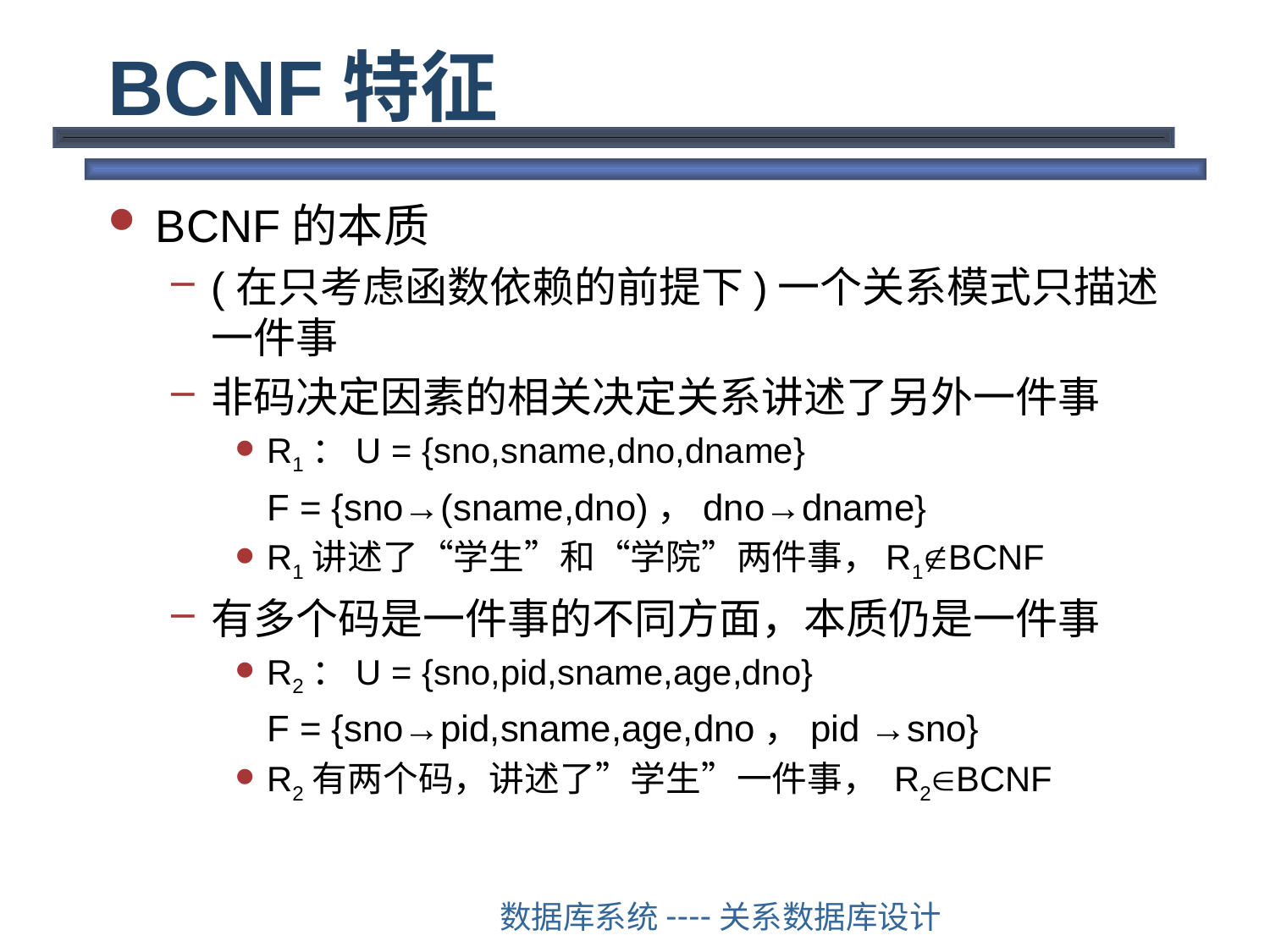

# BCNF特征
BCNF的本质
(在只考虑函数依赖的前提下)一个关系模式只描述一件事
非码决定因素的相关决定关系讲述了另外一件事
R1：U = {sno,sname,dno,dname}
	F = {sno→(sname,dno)，dno→dname}
R1讲述了“学生”和“学院”两件事，R1∉BCNF
有多个码是一件事的不同方面，本质仍是一件事
R2：U = {sno,pid,sname,age,dno}
	F = {sno→pid,sname,age,dno，pid →sno}
R2有两个码，讲述了”学生”一件事， R2∈BCNF
数据库系统----关系数据库设计